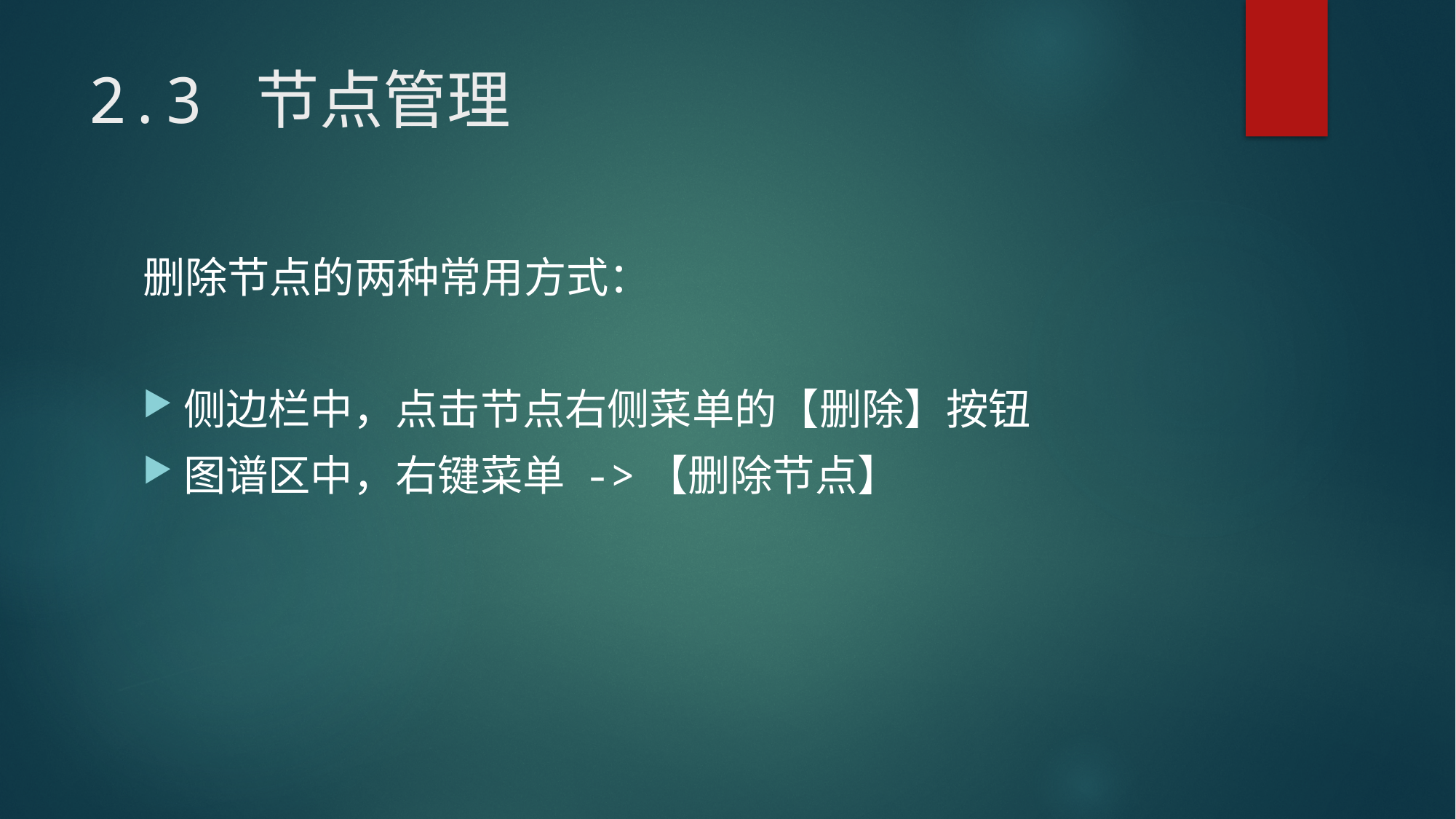

# 2.3 节点管理
删除节点的两种常用方式：

侧边栏中，点击节点右侧菜单的【删除】按钮
图谱区中，右键菜单 ->【删除节点】